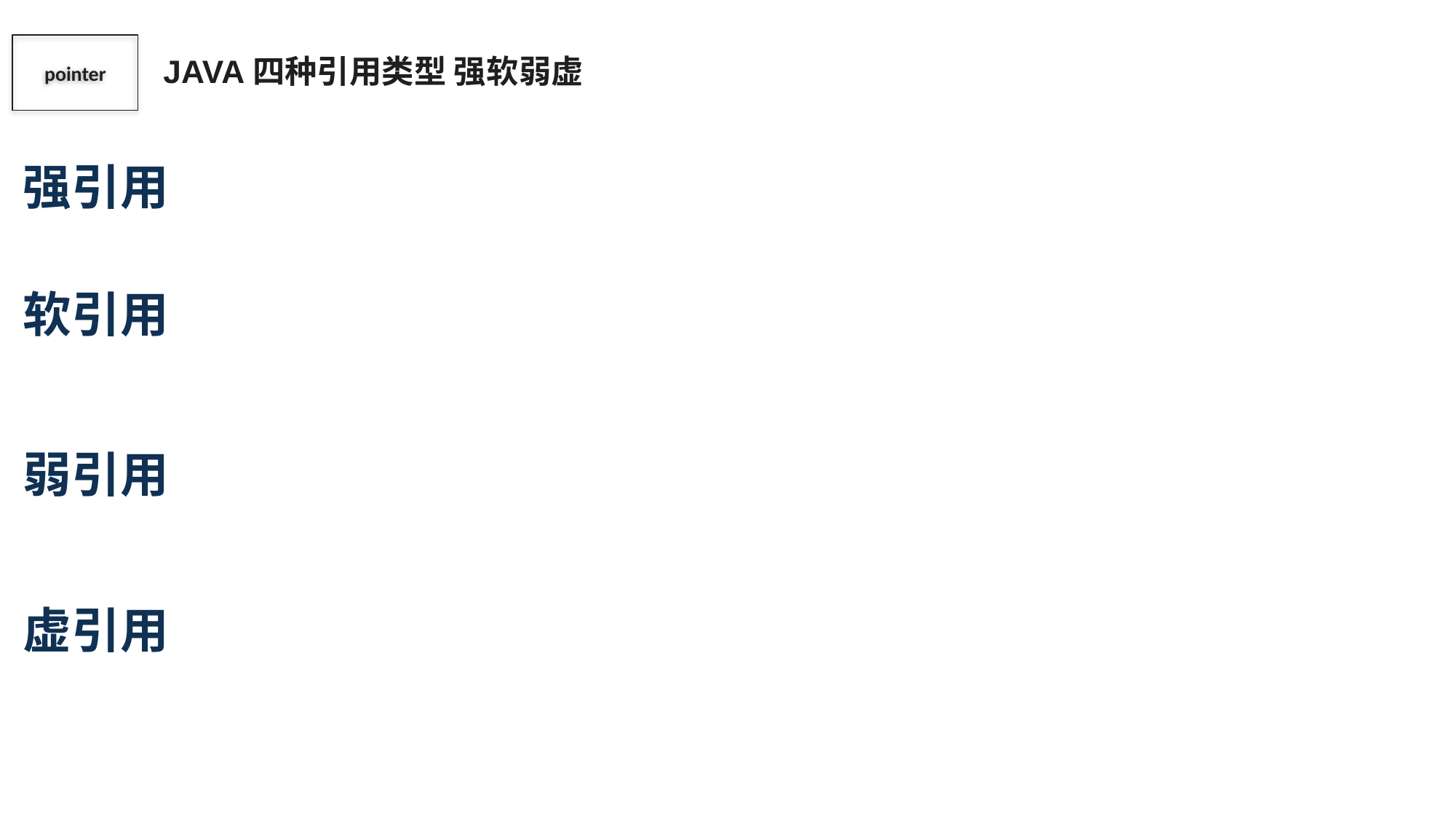

pointer
JAVA四种引用类型 强软弱虚
强引用
软引用
弱引用
虚引用